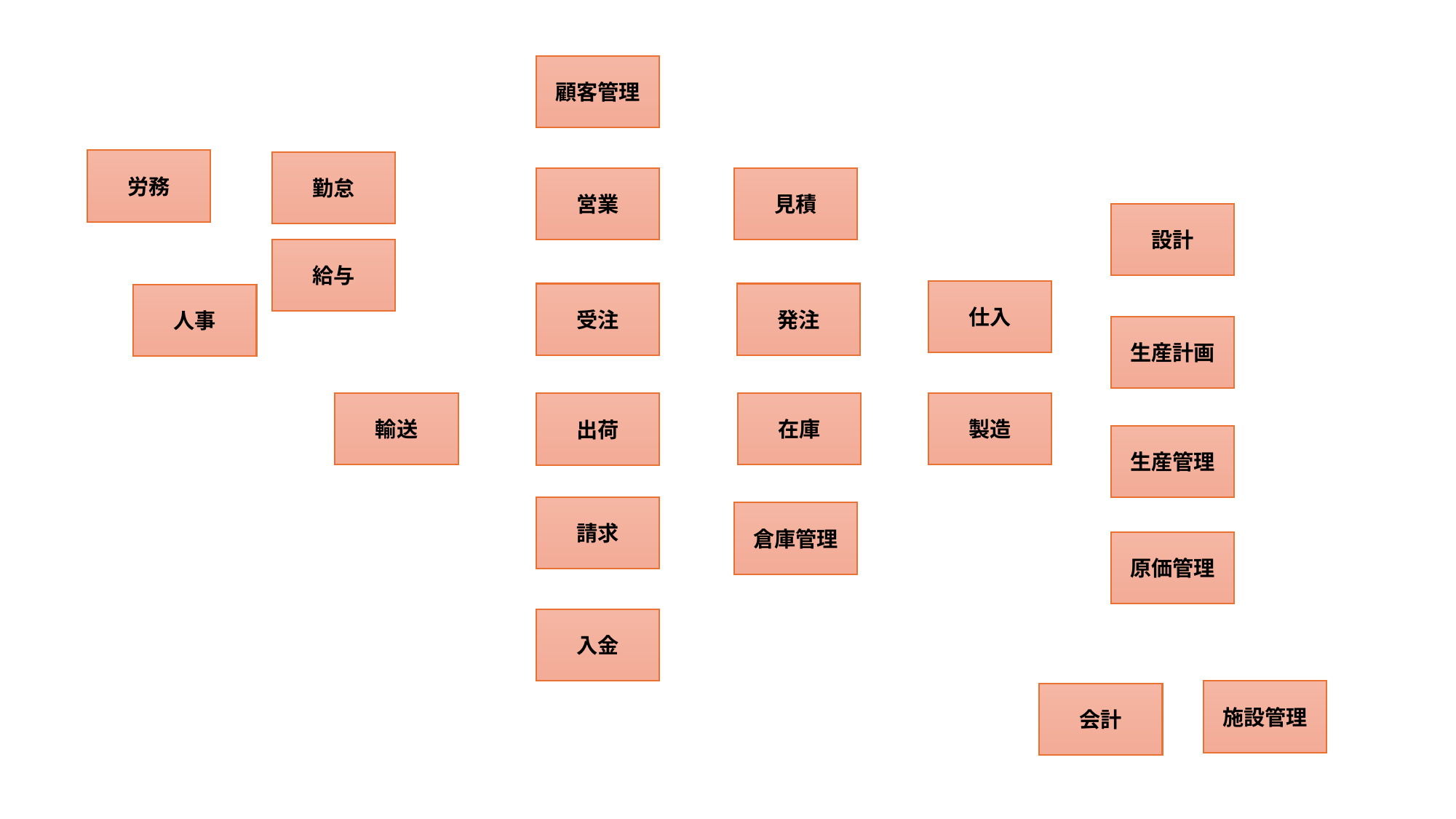

顧客管理
労務
勤怠
営業
見積
設計
給与
仕入
受注
発注
人事
生産計画
輸送
在庫
製造
出荷
生産管理
請求
倉庫管理
原価管理
入金
施設管理
会計